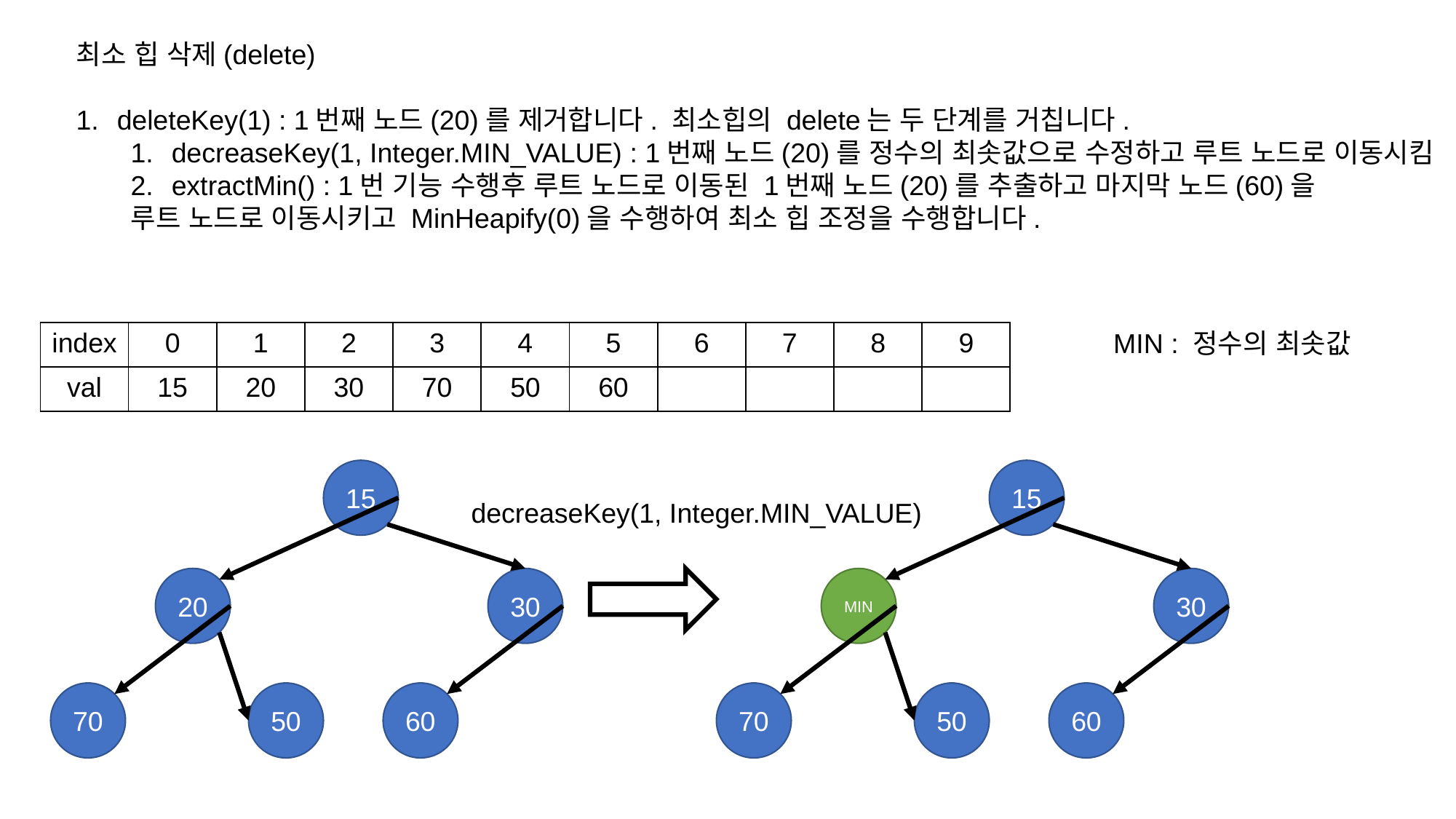

최소 힙 삭제(delete)

deleteKey(1) : 1번째 노드(20)를 제거합니다. 최소힙의 delete는 두 단계를 거칩니다.
decreaseKey(1, Integer.MIN_VALUE) : 1번째 노드(20)를 정수의 최솟값으로 수정하고 루트 노드로 이동시킴
extractMin() : 1번 기능 수행후 루트 노드로 이동된 1번째 노드(20)를 추출하고 마지막 노드(60)을
루트 노드로 이동시키고 MinHeapify(0)을 수행하여 최소 힙 조정을 수행합니다.
MIN : 정수의 최솟값
| index | 0 | 1 | 2 | 3 | 4 | 5 | 6 | 7 | 8 | 9 |
| --- | --- | --- | --- | --- | --- | --- | --- | --- | --- | --- |
| val | 15 | 20 | 30 | 70 | 50 | 60 |  |  |  |  |
15
15
decreaseKey(1, Integer.MIN_VALUE)
20
30

MIN
30
70
50
60
70
50
60